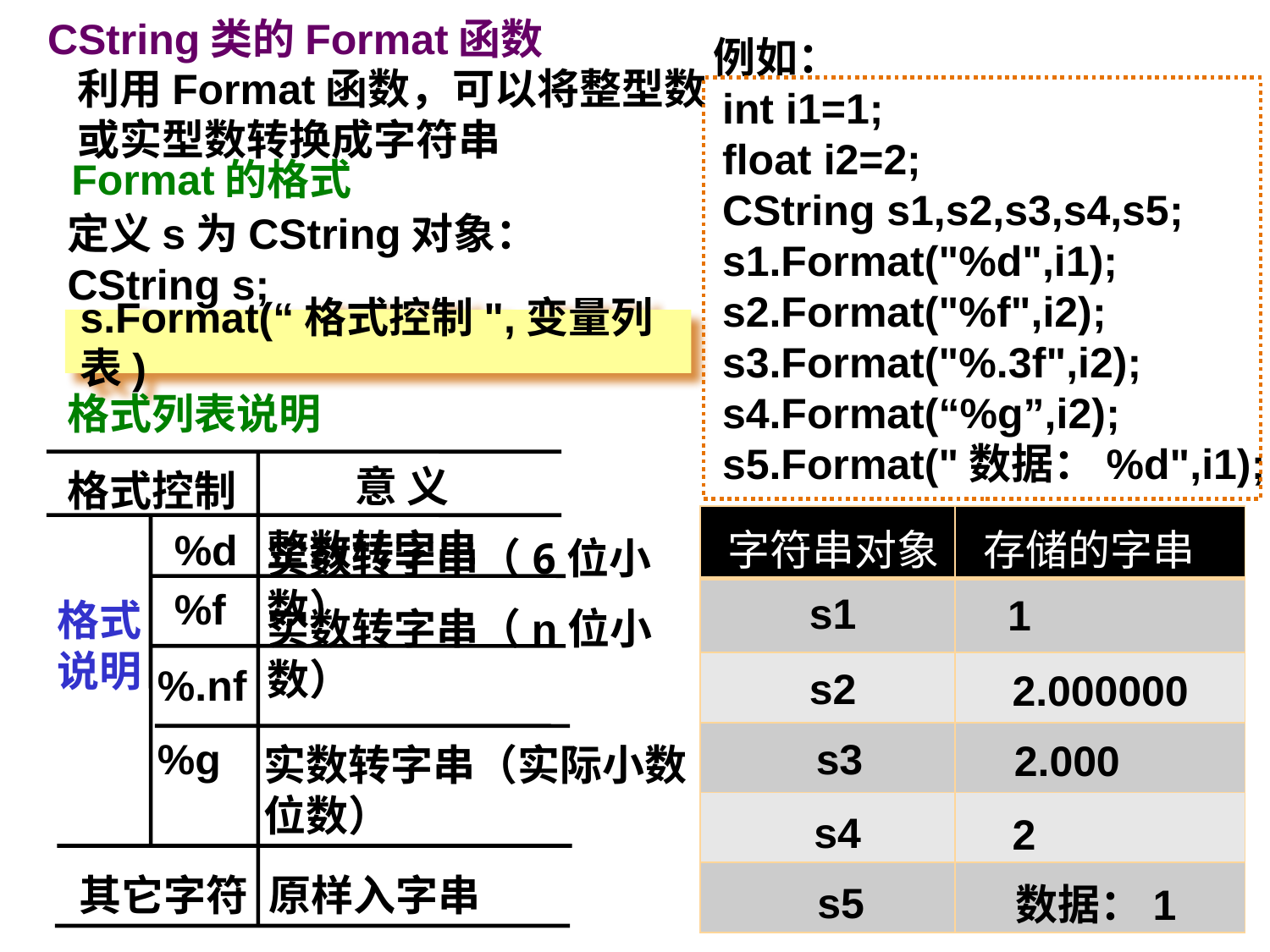

CString类的Format函数
   例如：
    int i1=1;
    float i2=2;
    CString s1,s2,s3,s4,s5;
    s1.Format("%d",i1);
    s2.Format("%f",i2);
    s3.Format("%.3f",i2);
    s4.Format(“%g”,i2);
    s5.Format("数据：%d",i1);
利用Format函数，可以将整型数或实型数转换成字符串

Format的格式
定义s为CString对象：
CString s;
s.Format(“格式控制",变量列表)
格式列表说明

意 义
格式控制
字符串对象
存储的字串
|  |  |
| --- | --- |
|  |  |
|  |  |
|  |  |
|  |  |
|  |  |

%d
整数转字串

%f
实数转字串（6位小数）
s1
1
格式说明

实数转字串（n位小数）
%.nf
s2
2.000000
%g

s3
2.000
实数转字串（实际小数位数）
s4
2

原样入字串
其它字符
s5
数据：1